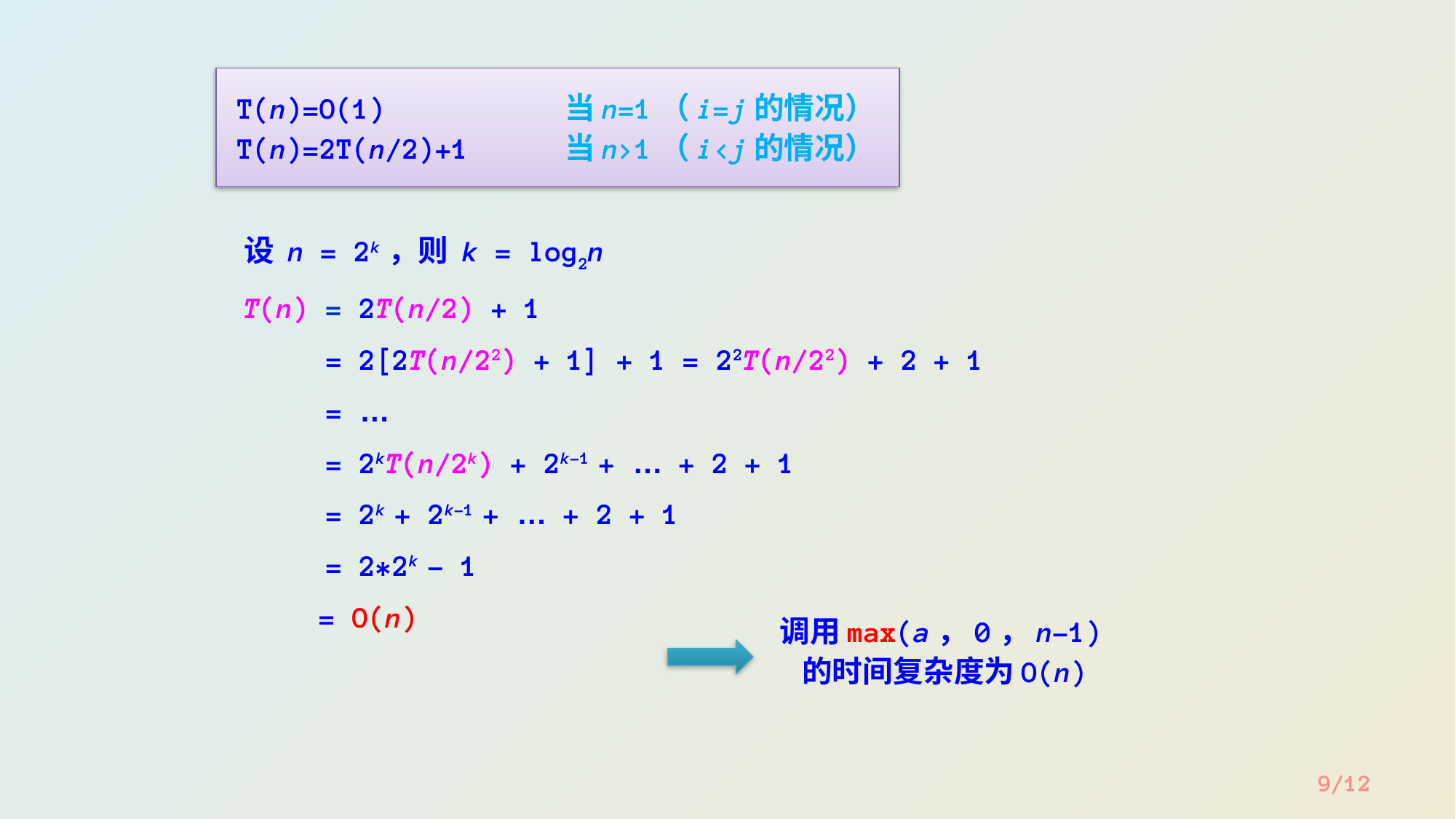

T(n)=O(1)		当n=1（i=j的情况）
T(n)=2T(n/2)+1	当n>1（i<j的情况）
设 n = 2k，则 k = log2n
T(n) = 2T(n/2) + 1
     = 2[2T(n/22) + 1] + 1 = 22T(n/22) + 2 + 1
     = …
     = 2kT(n/2k) + 2k-1 + … + 2 + 1
     = 2k + 2k-1 + … + 2 + 1
     = 2*2k - 1
     = O(n)
调用max(a，0，n-1)的时间复杂度为O(n)

9/12